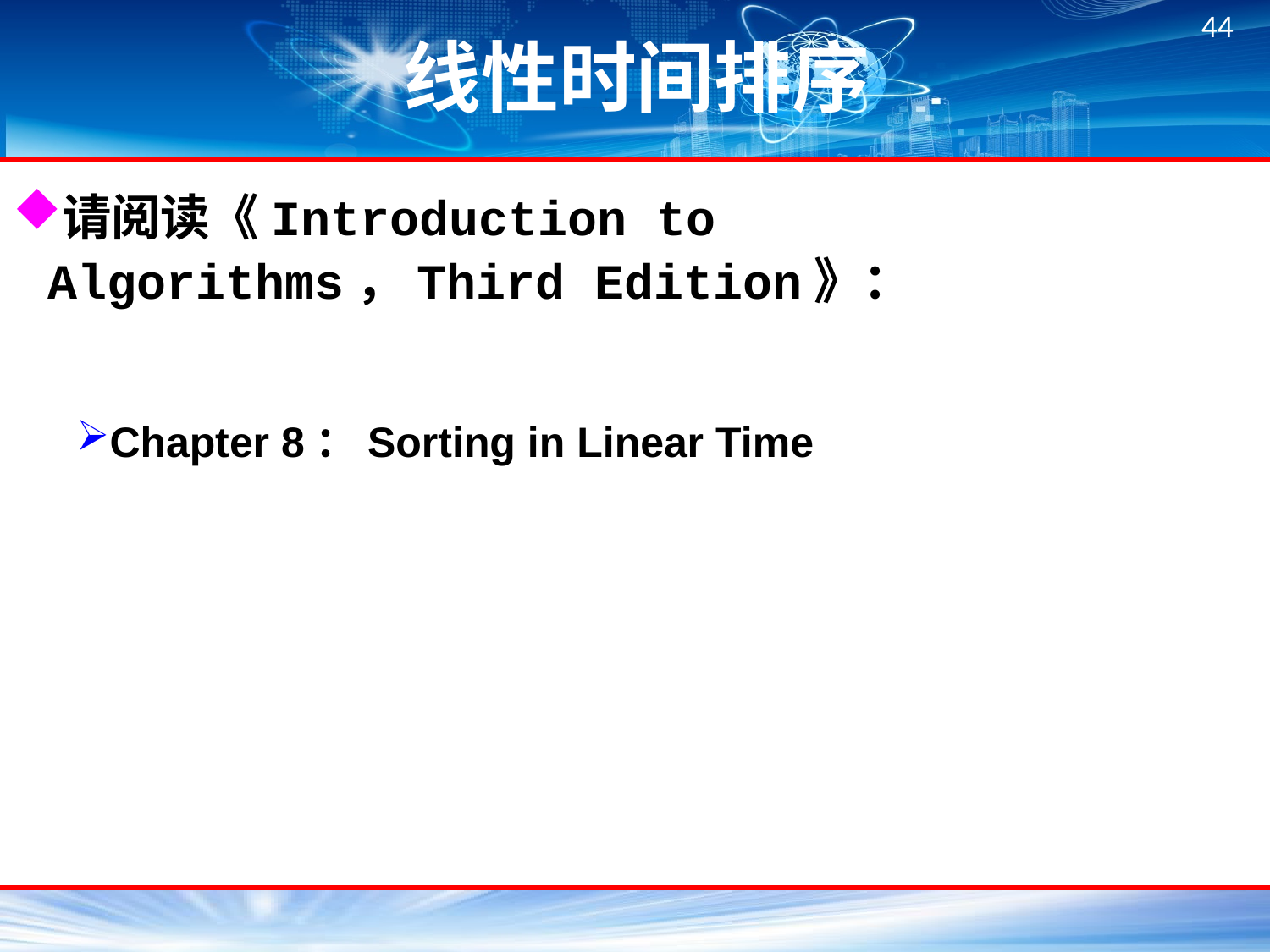

# 线性时间排序
请阅读《Introduction to Algorithms，Third Edition》：

Chapter 8：Sorting in Linear Time